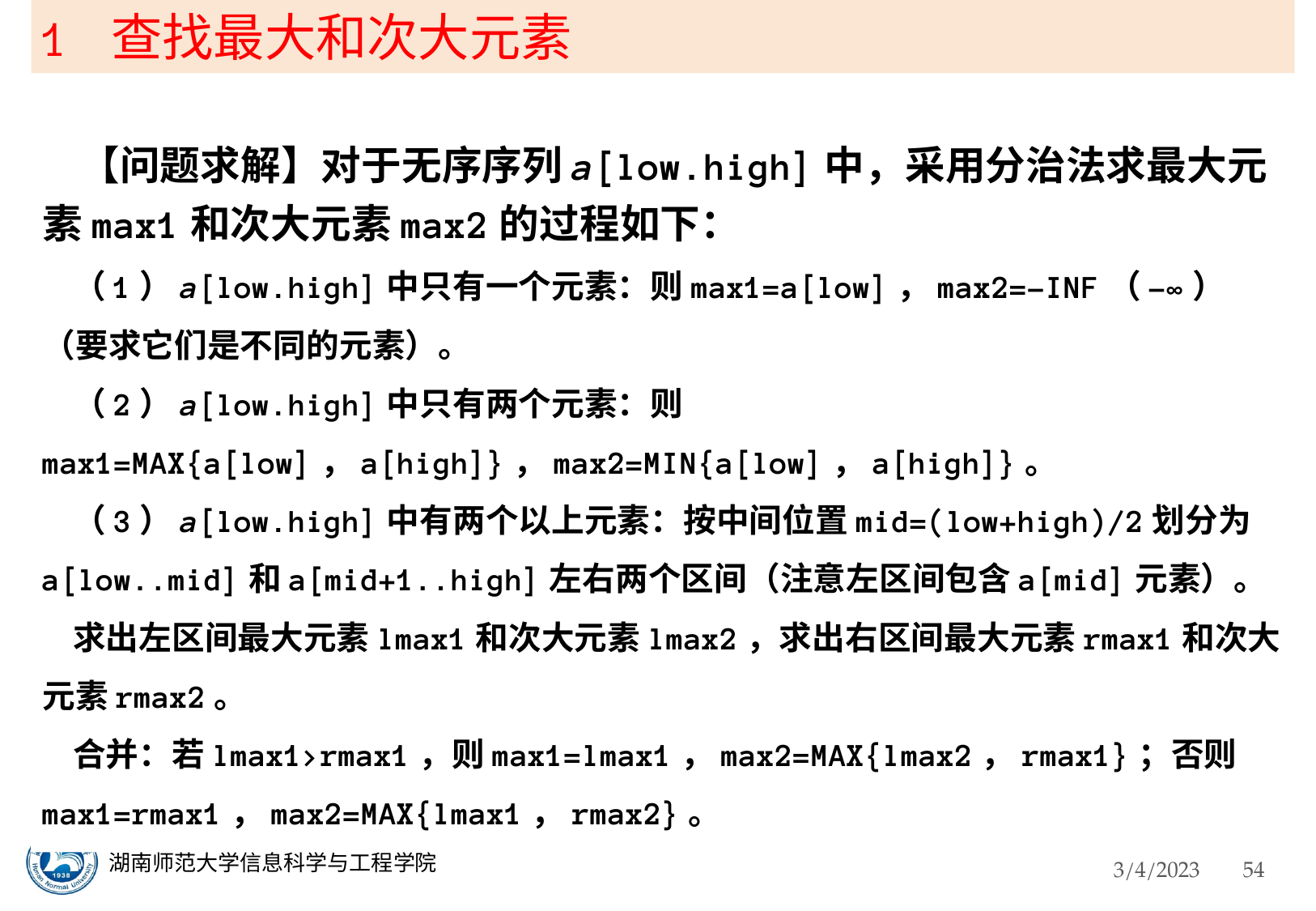

1 查找最大和次大元素
   【问题求解】对于无序序列a[low.high]中，采用分治法求最大元素max1和次大元素max2的过程如下：
   （1）a[low.high]中只有一个元素：则max1=a[low]，max2=-INF（-∞）（要求它们是不同的元素）。
   （2）a[low.high]中只有两个元素：则max1=MAX{a[low]，a[high]}，max2=MIN{a[low]，a[high]}。
   （3）a[low.high]中有两个以上元素：按中间位置mid=(low+high)/2划分为a[low..mid]和a[mid+1..high]左右两个区间（注意左区间包含a[mid]元素）。
   求出左区间最大元素lmax1和次大元素lmax2，求出右区间最大元素rmax1和次大元素rmax2。
   合并：若lmax1>rmax1，则max1=lmax1，max2=MAX{lmax2，rmax1}；否则max1=rmax1，max2=MAX{lmax1，rmax2}。
湖南师范大学信息科学与工程学院
3/4/2023
54